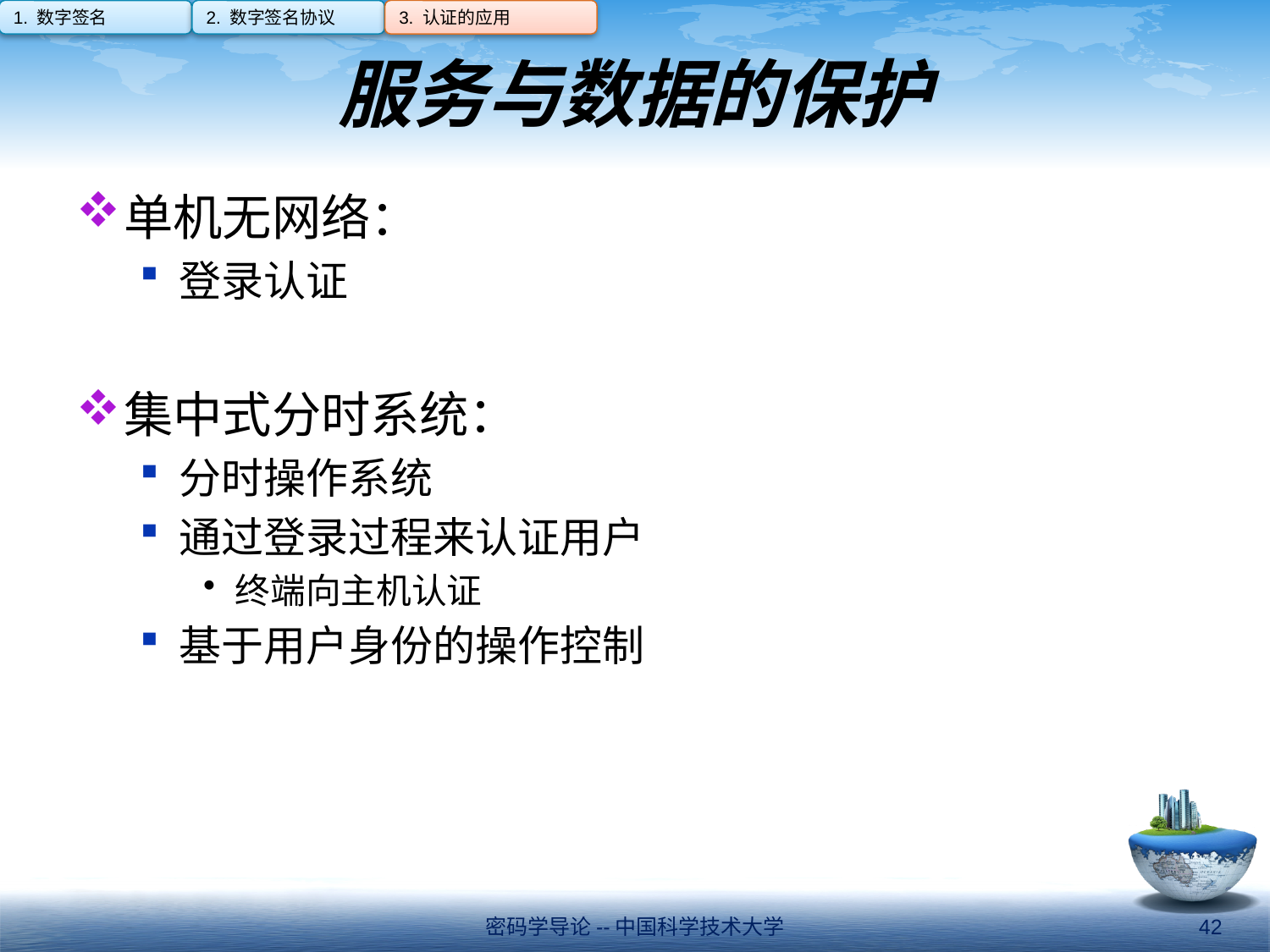

1. 数字签名
2. 数字签名协议
3. 认证的应用
# 服务与数据的保护
单机无网络：
登录认证

集中式分时系统：
分时操作系统
通过登录过程来认证用户
终端向主机认证
基于用户身份的操作控制
密码学导论--中国科学技术大学
42